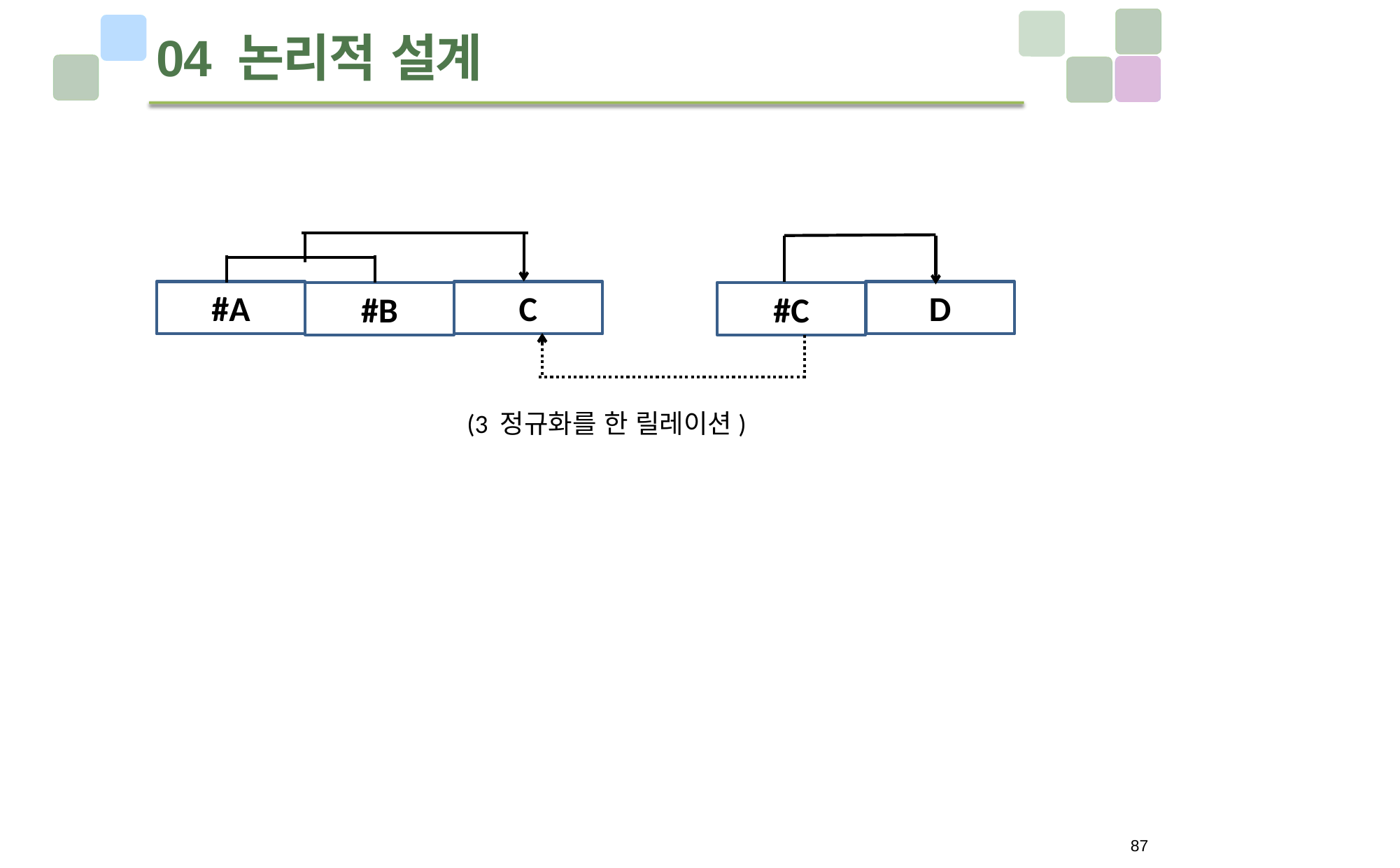

# 04 논리적 설계
#A
C
D
#B
#C
(3 정규화를 한 릴레이션)
87